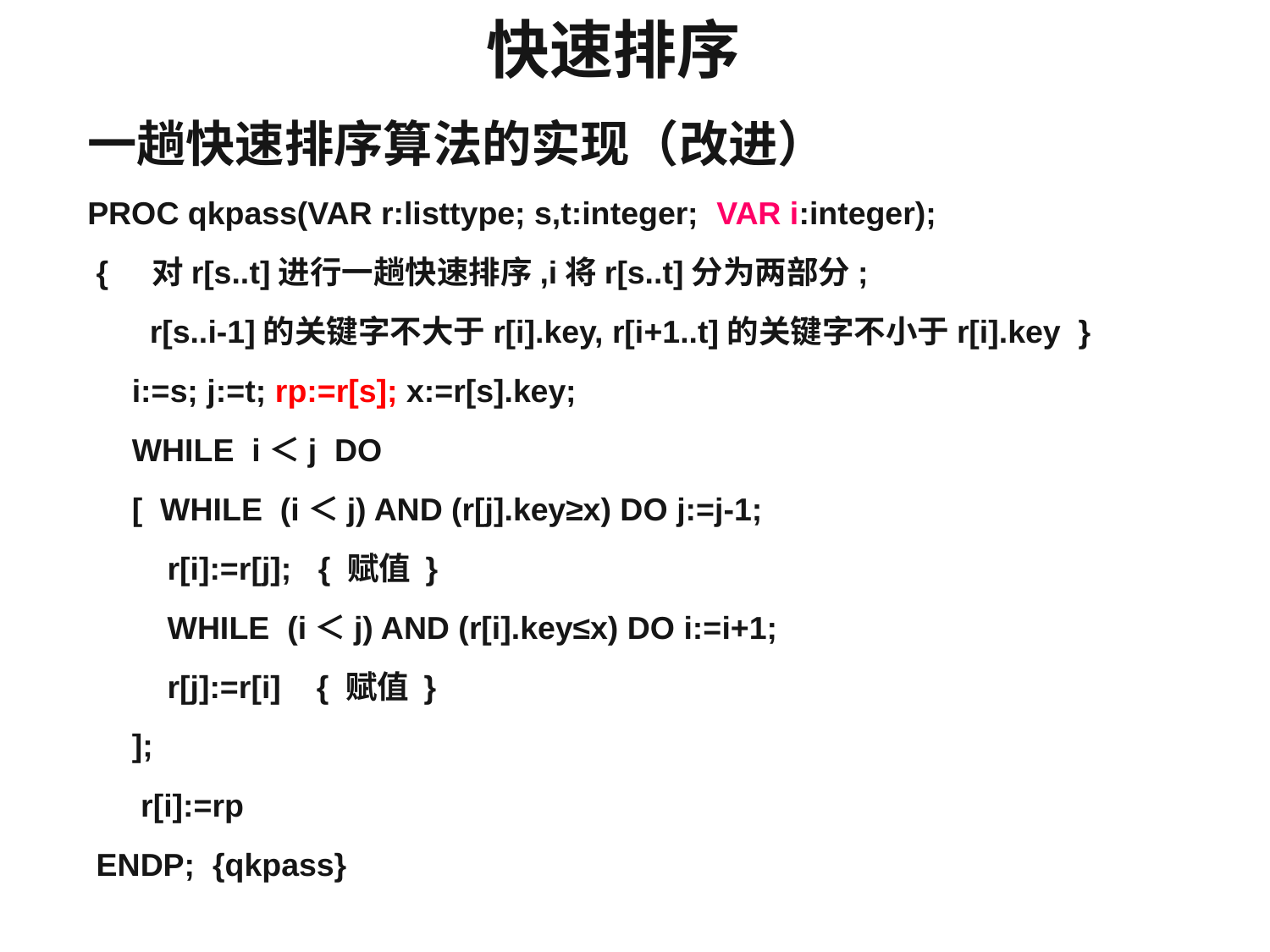

快速排序
一趟快速排序算法的实现（改进）
PROC qkpass(VAR r:listtype; s,t:integer;  VAR i:integer);
 {    对r[s..t]进行一趟快速排序,i将r[s..t]分为两部分;
       r[s..i-1]的关键字不大于r[i].key, r[i+1..t]的关键字不小于r[i].key  }
     i:=s; j:=t; rp:=r[s]; x:=r[s].key;
     WHILE  i＜j  DO
     [  WHILE  (i＜j) AND (r[j].key≥x) DO j:=j-1;
         r[i]:=r[j];   { 赋值 }
         WHILE  (i＜j) AND (r[i].key≤x) DO i:=i+1;
         r[j]:=r[i]    { 赋值 }
     ];
      r[i]:=rp
 ENDP;  {qkpass}